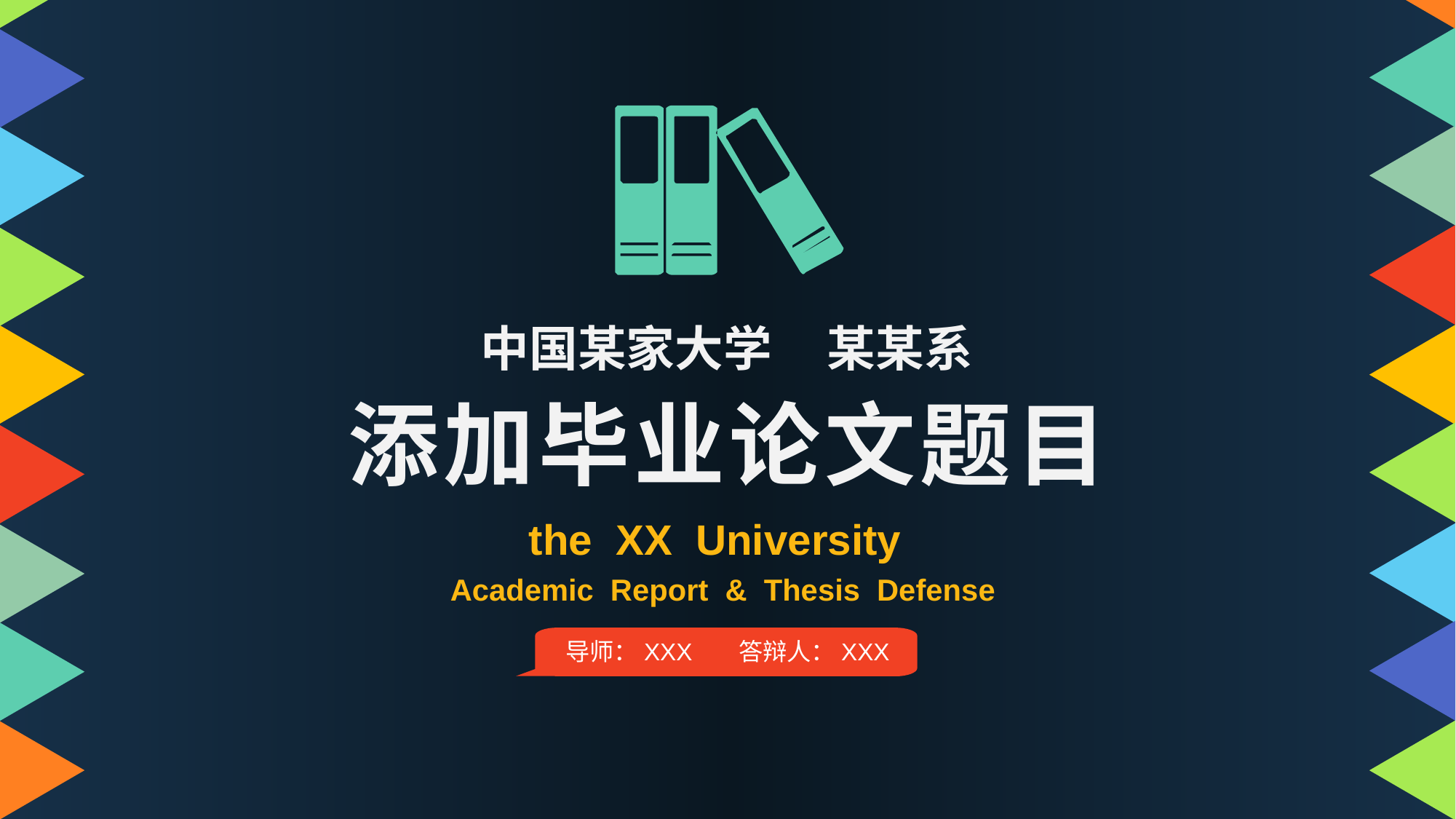

中国某家大学     某某系
添加毕业论文题目
the  XX  University
Academic  Report  &  Thesis  Defense

导师：XXX      答辩人：XXX